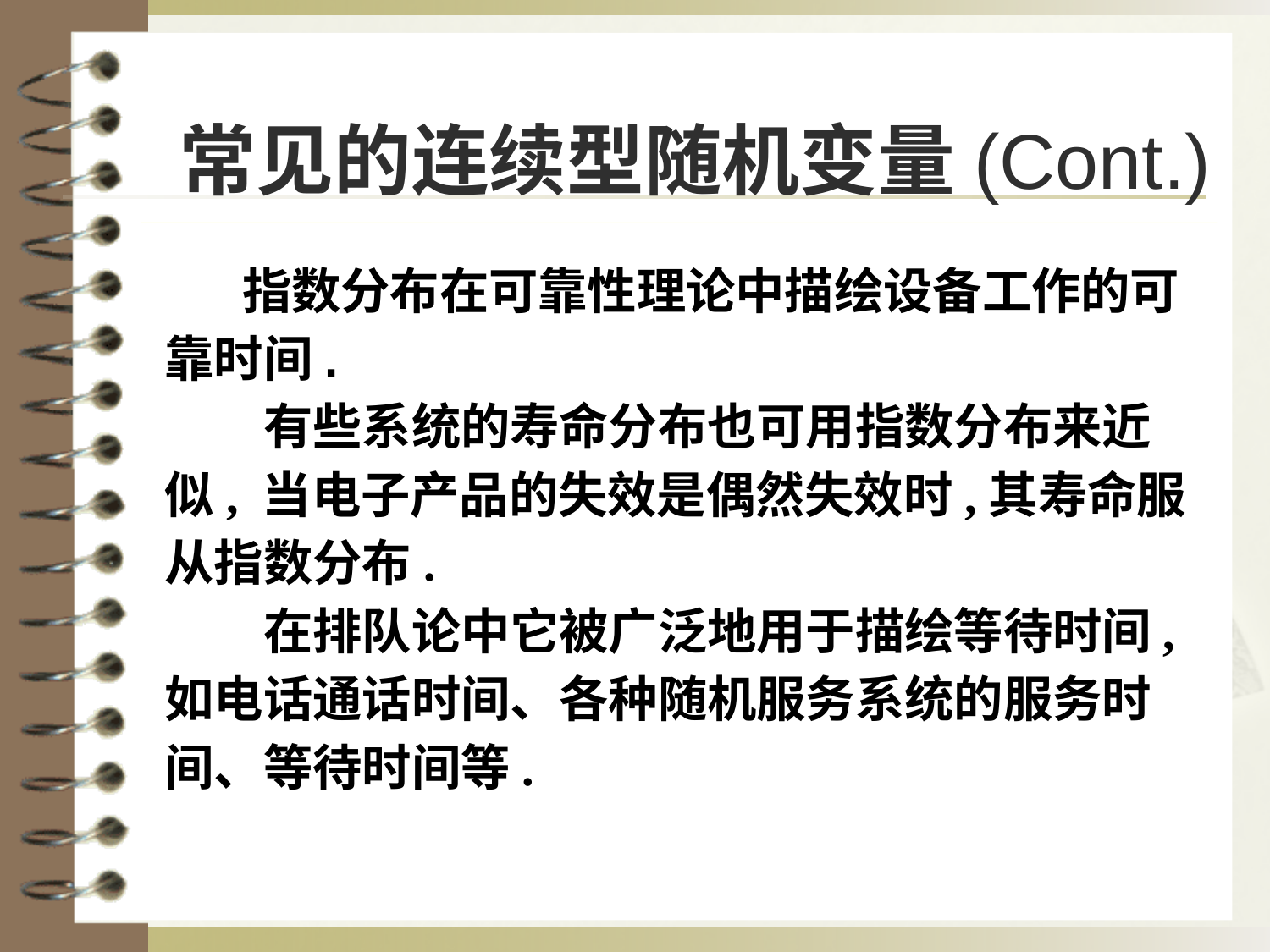

# 常见的连续型随机变量(Cont.)
　　指数分布在可靠性理论中描绘设备工作的可靠时间.
　　有些系统的寿命分布也可用指数分布来近似, 当电子产品的失效是偶然失效时,其寿命服从指数分布.
　　在排队论中它被广泛地用于描绘等待时间,如电话通话时间、各种随机服务系统的服务时间、等待时间等.